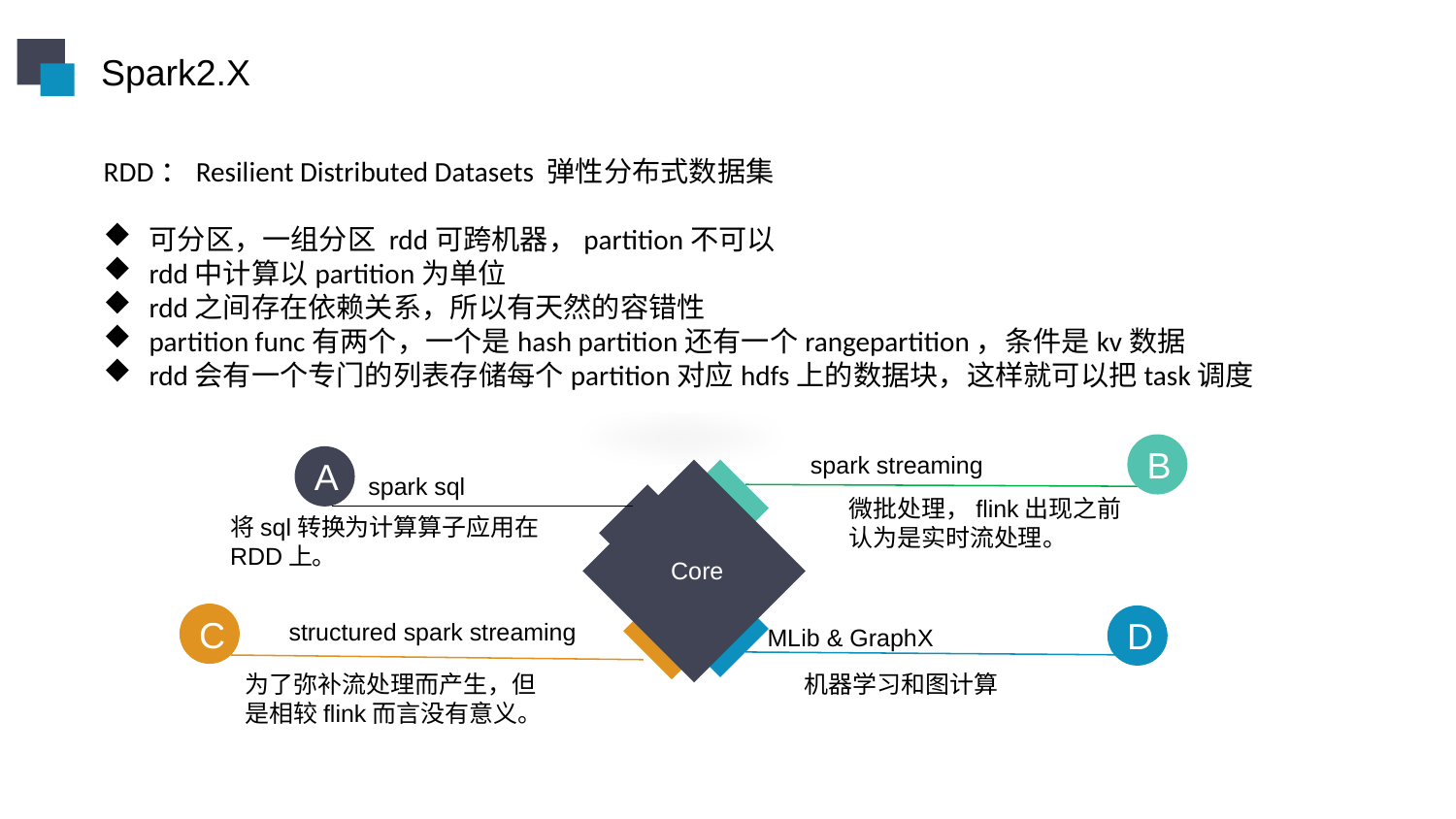

Spark2.X
RDD：Resilient Distributed Datasets 弹性分布式数据集

可分区，一组分区 rdd可跨机器，partition不可以
rdd中计算以partition为单位
rdd之间存在依赖关系，所以有天然的容错性
partition func有两个，一个是hash partition还有一个rangepartition，条件是kv数据
rdd会有一个专门的列表存储每个partition对应hdfs上的数据块，这样就可以把task调度
B
spark streaming
A

Core

spark sql
微批处理，flink出现之前认为是实时流处理。
将sql转换为计算算子应用在RDD上。
C
D
structured spark streaming
MLib & GraphX
机器学习和图计算
为了弥补流处理而产生，但是相较flink而言没有意义。